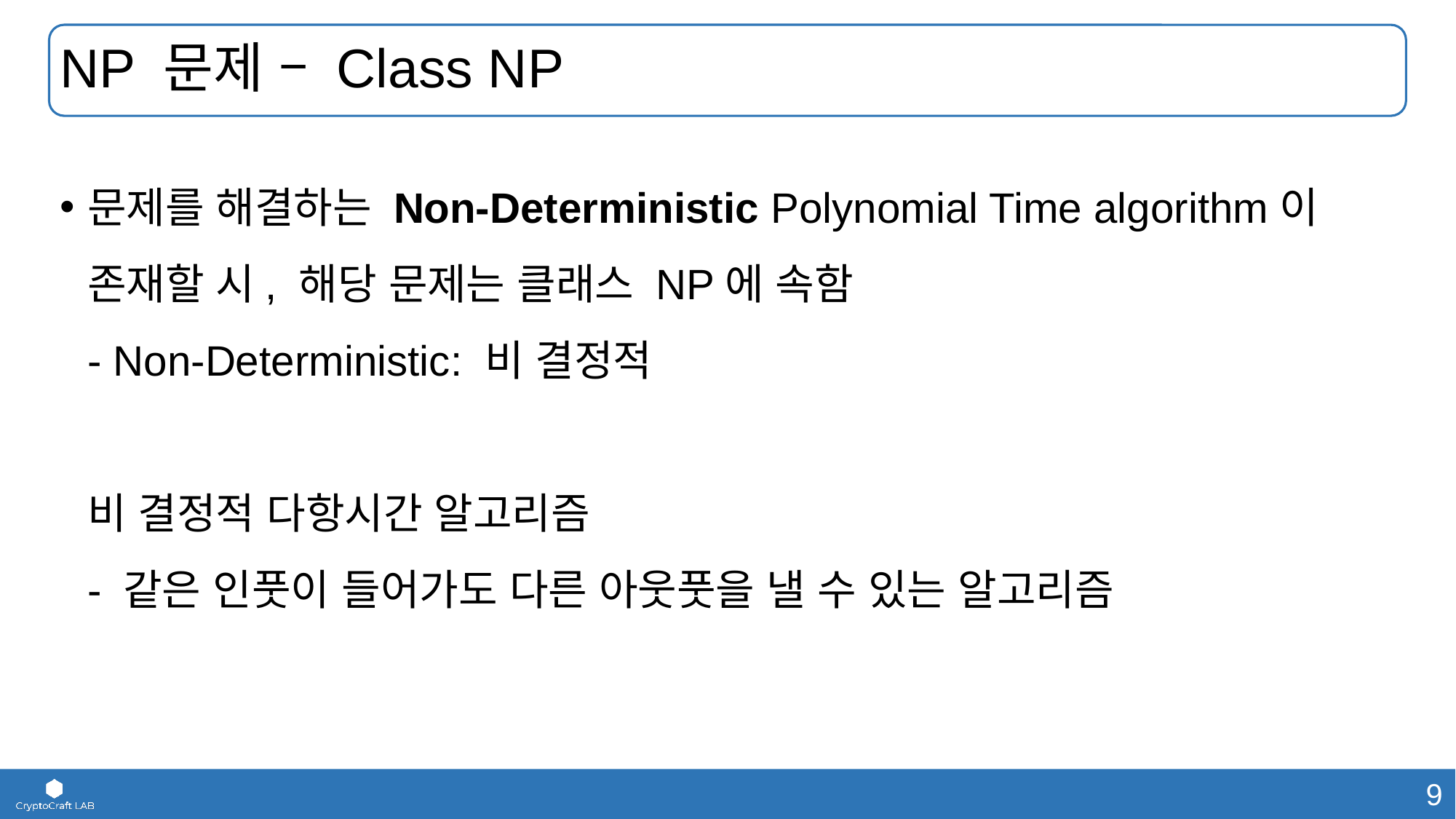

# NP 문제 – Class NP
문제를 해결하는 Non-Deterministic Polynomial Time algorithm이 존재할 시, 해당 문제는 클래스 NP에 속함
- Non-Deterministic: 비 결정적
비 결정적 다항시간 알고리즘
- 같은 인풋이 들어가도 다른 아웃풋을 낼 수 있는 알고리즘